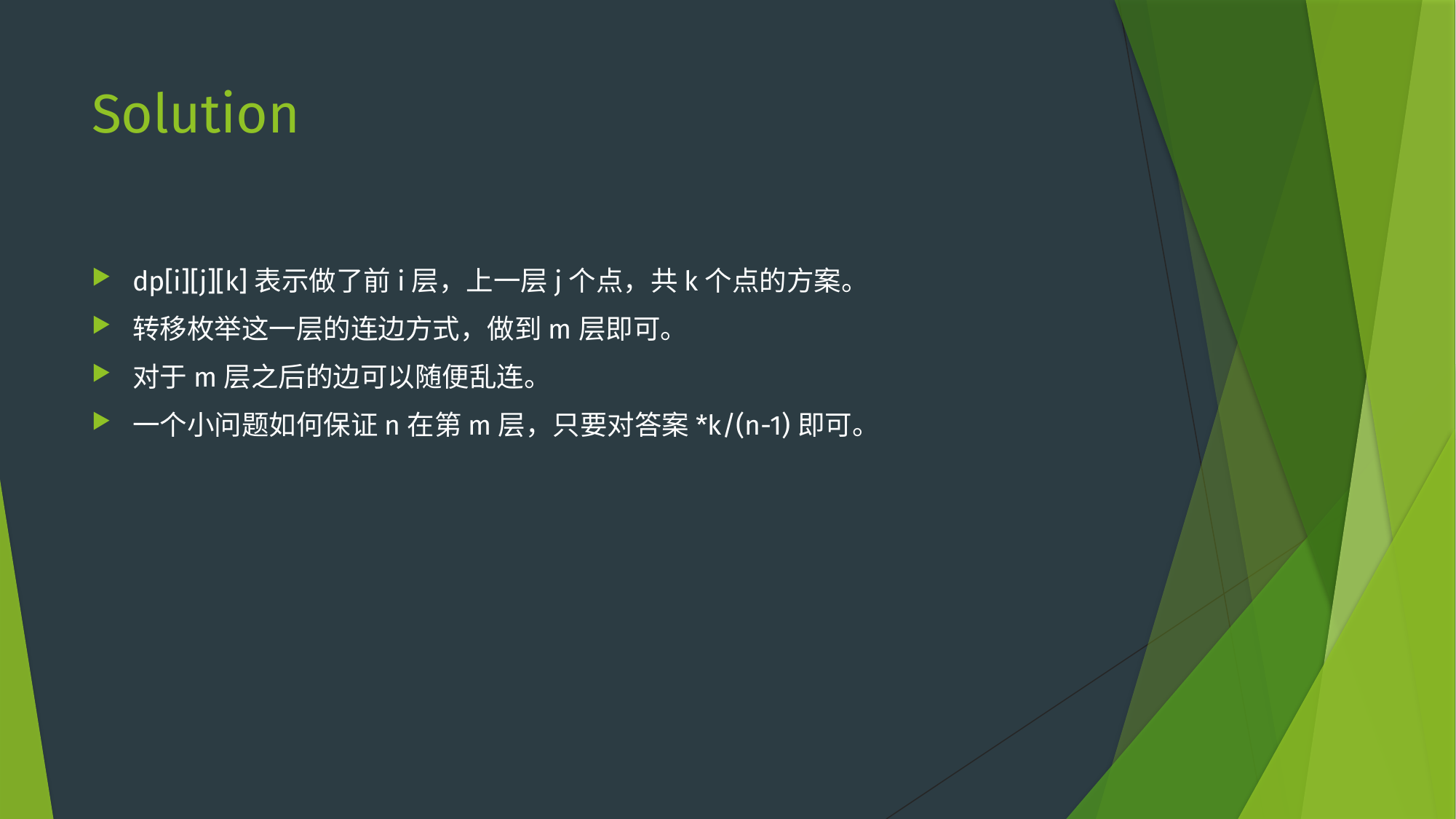

# Solution
dp[i][j][k]表示做了前i层，上一层j个点，共k个点的方案。
转移枚举这一层的连边方式，做到m层即可。
对于m层之后的边可以随便乱连。
一个小问题如何保证n在第m层，只要对答案*k/(n-1)即可。